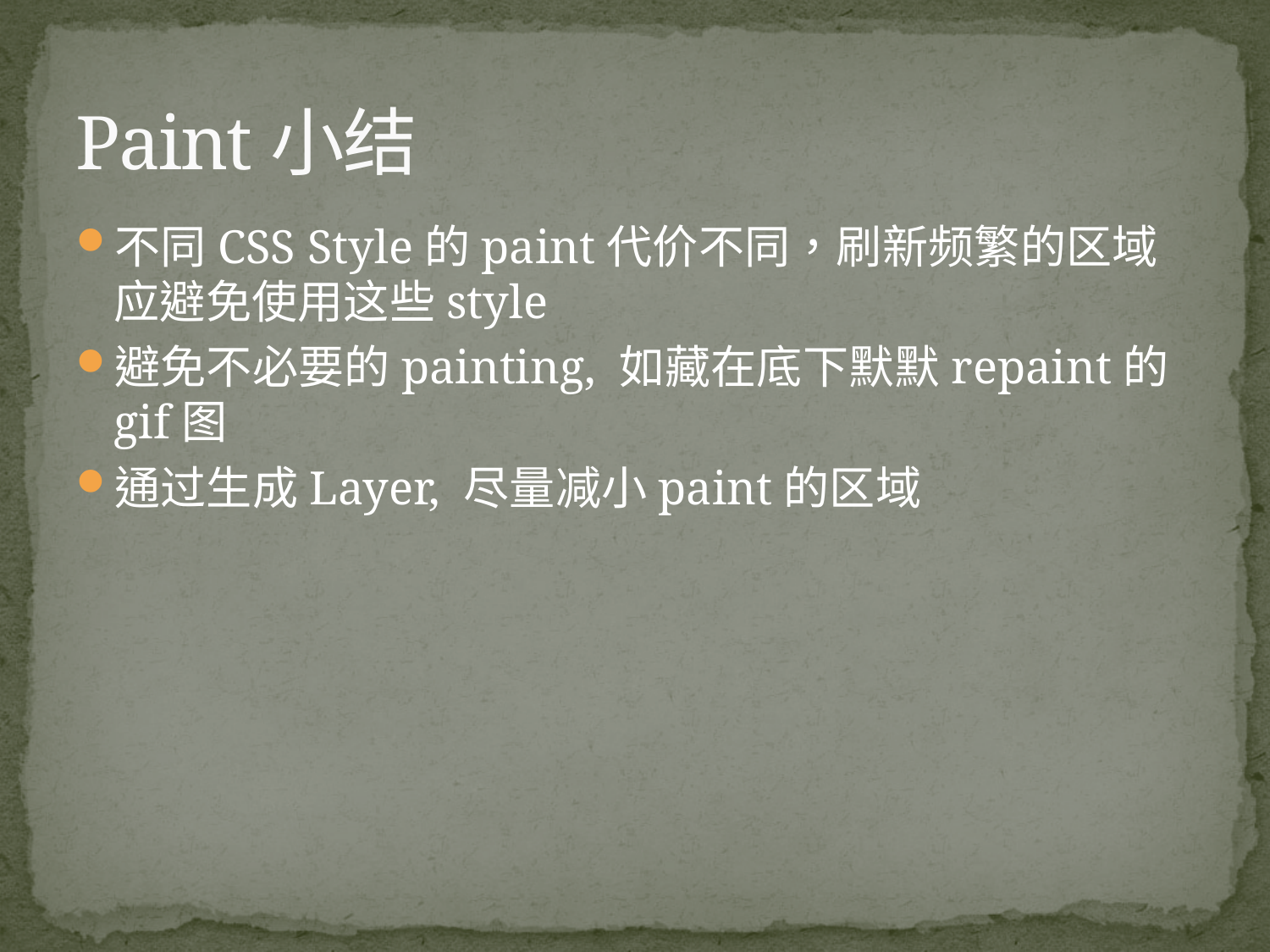

# Paint小结
不同CSS Style的paint代价不同，刷新频繁的区域应避免使用这些style
避免不必要的painting, 如藏在底下默默repaint的gif图
通过生成Layer, 尽量减小paint的区域